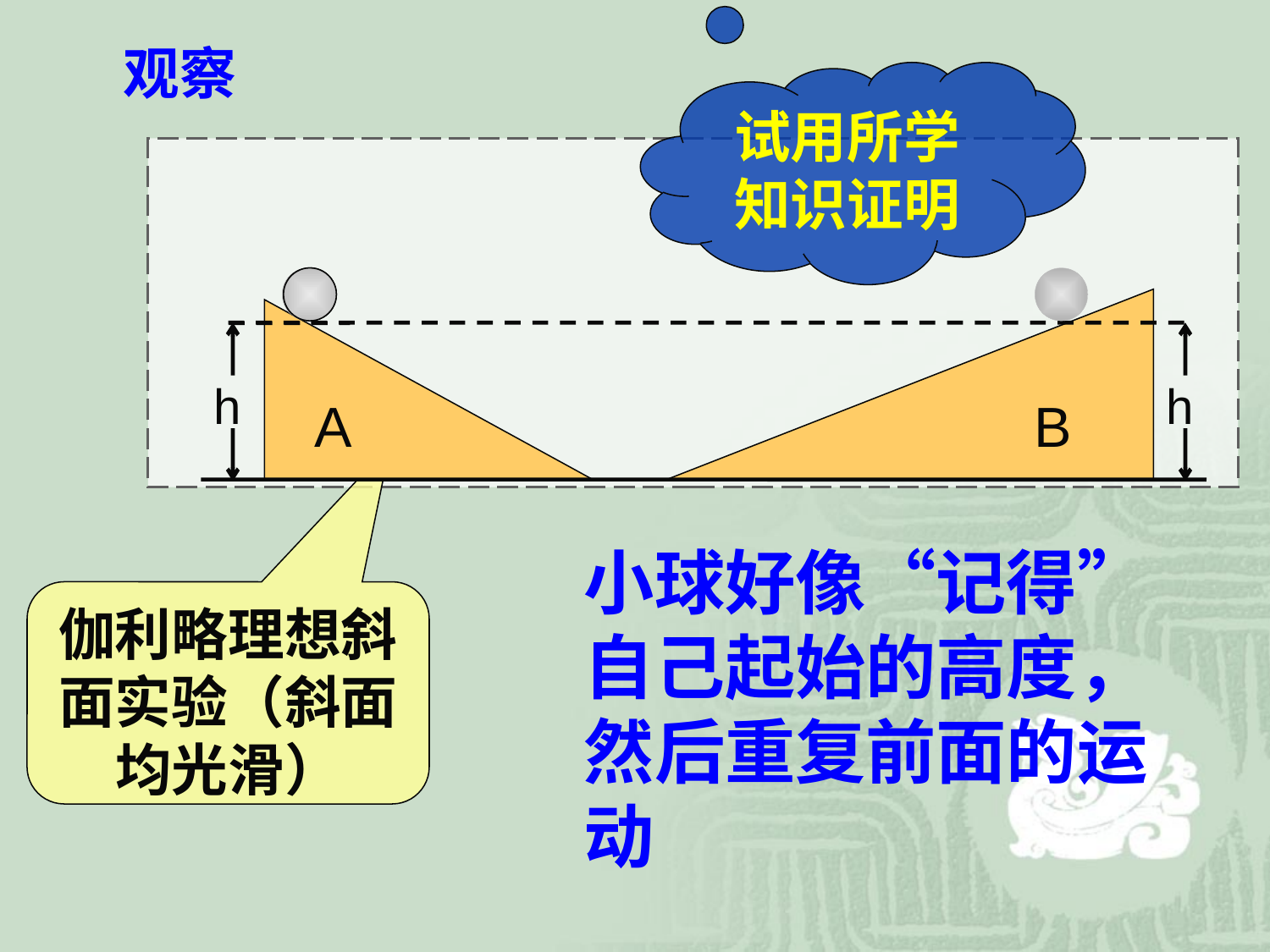

观察
试用所学知识证明

h

A
B

h

小球好像“记得”自己起始的高度，然后重复前面的运动
伽利略理想斜面实验（斜面均光滑）